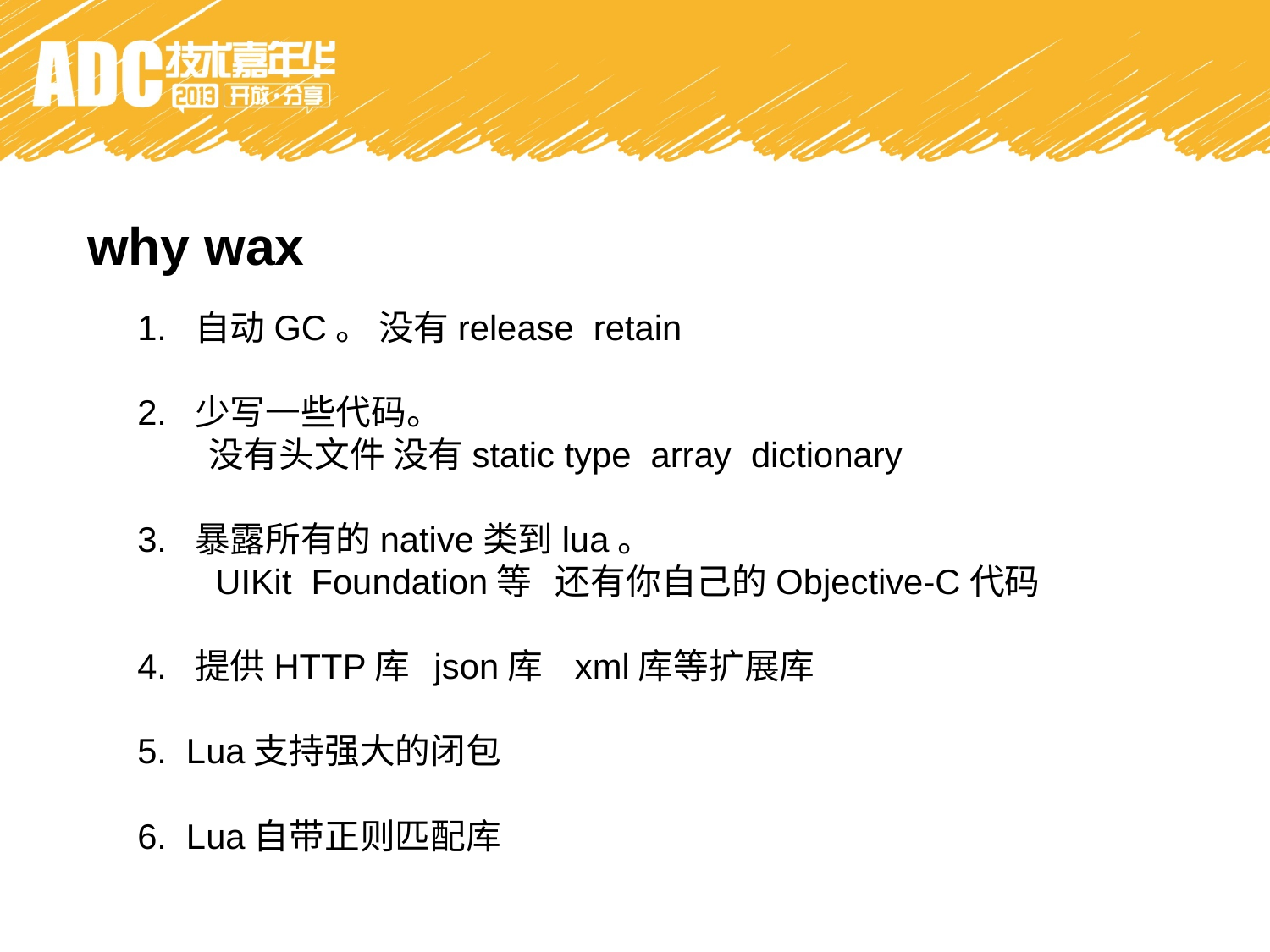

why wax
1.  自动GC。 没有release  retain

2.  少写一些代码。
        没有头文件 没有static type  array  dictionary

3.  暴露所有的native类到lua。
        UIKit  Foundation等   还有你自己的Objective-C代码

4.  提供HTTP库  json库   xml库等扩展库

5.  Lua支持强大的闭包

6.  Lua自带正则匹配库